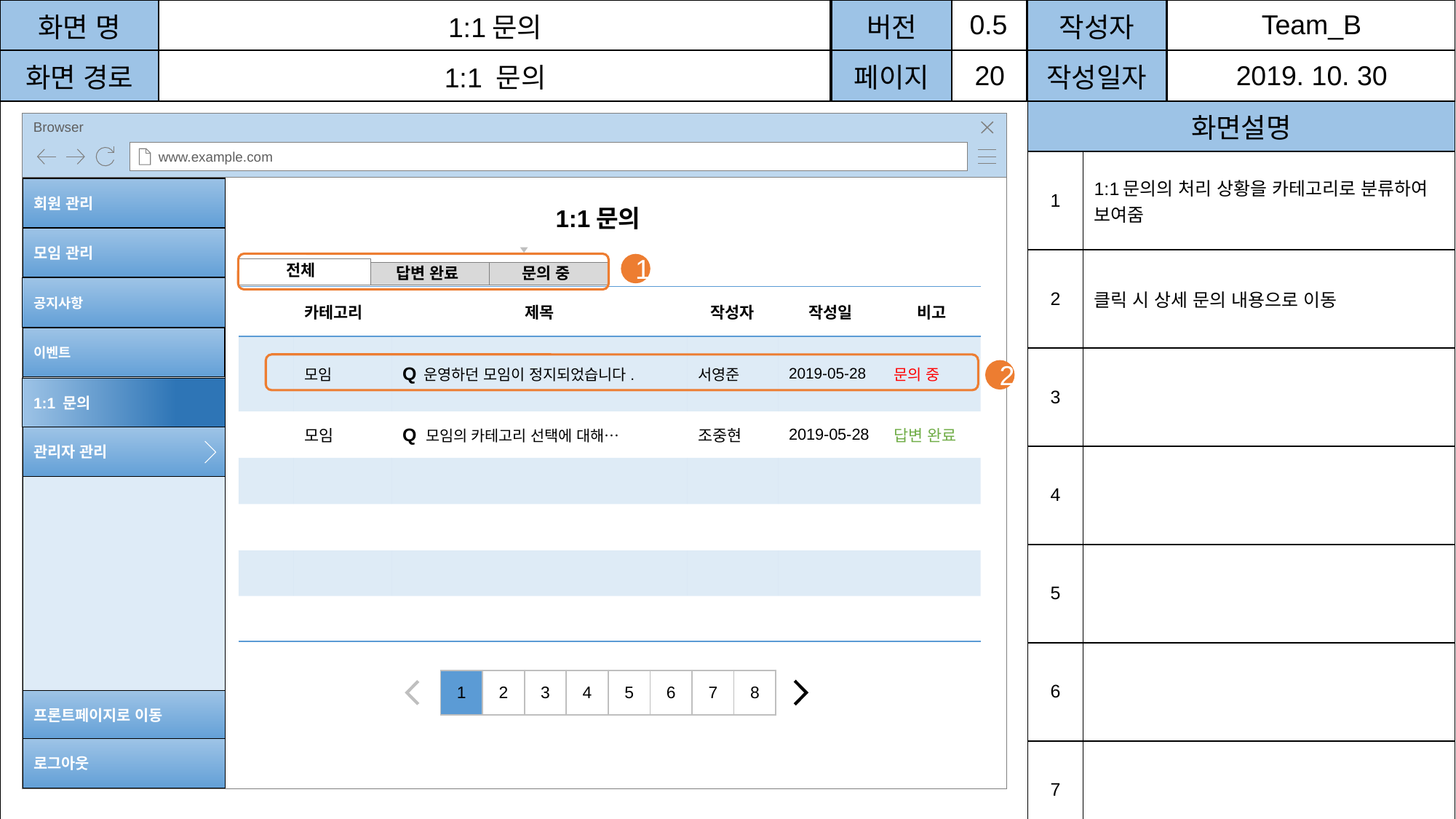

| 화면 명 | 1:1문의 | 버전 |  | 작성자 |  |  |
| --- | --- | --- | --- | --- | --- | --- |
| 화면 경로 | 1:1 문의 | 페이지 | 20 | 작성일자 |  |  |
|  |  |  |  | 화면설명 |  |  |
|  |  |  |  | 1 | 1:1문의의 처리 상황을 카테고리로 분류하여 보여줌 |  |
|  |  |  |  | 2 | 클릭 시 상세 문의 내용으로 이동 |  |
|  |  |  |  | 3 |  |  |
|  |  |  |  | 4 |  |  |
|  |  |  |  | 5 |  |  |
|  |  |  |  | 6 |  |  |
|  |  |  |  | 7 |  |  |
Browser

www.example.com

회원 관리

프론트페이지로 이동
로그아웃
모임 관리
관리자 관리

공지사항
이벤트
1:1 문의
1:1문의

1
전체
답변 완료
문의 중
|  | 카테고리 | 제목 | 작성자 | 작성일 | 비고 |
| --- | --- | --- | --- | --- | --- |
|  | 모임 | Q 운영하던 모임이 정지되었습니다. | 서영준 | 2019-05-28 | 문의 중 |
|  | 모임 | Q 모임의 카테고리 선택에 대해… | 조중현 | 2019-05-28 | 답변 완료 |
|  |  |  |  |  |  |
|  |  |  |  |  |  |
|  |  |  |  |  |  |
|  |  |  |  |  |  |

2
| 1 | 2 | 3 | 4 | 5 | 6 | 7 | 8 |
| --- | --- | --- | --- | --- | --- | --- | --- |